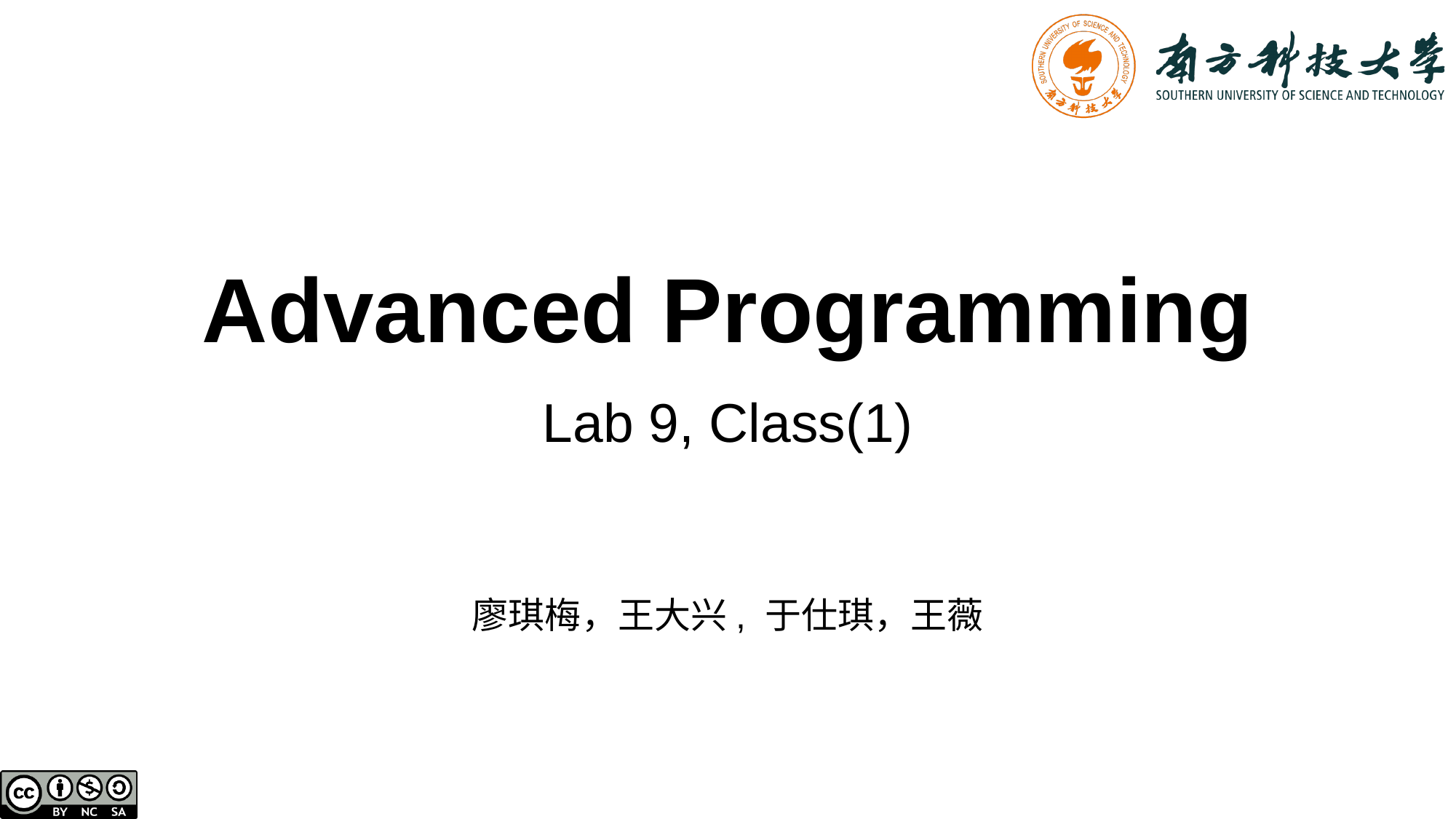

# Advanced Programming
Lab 9, Class(1)

廖琪梅，王大兴, 于仕琪，王薇